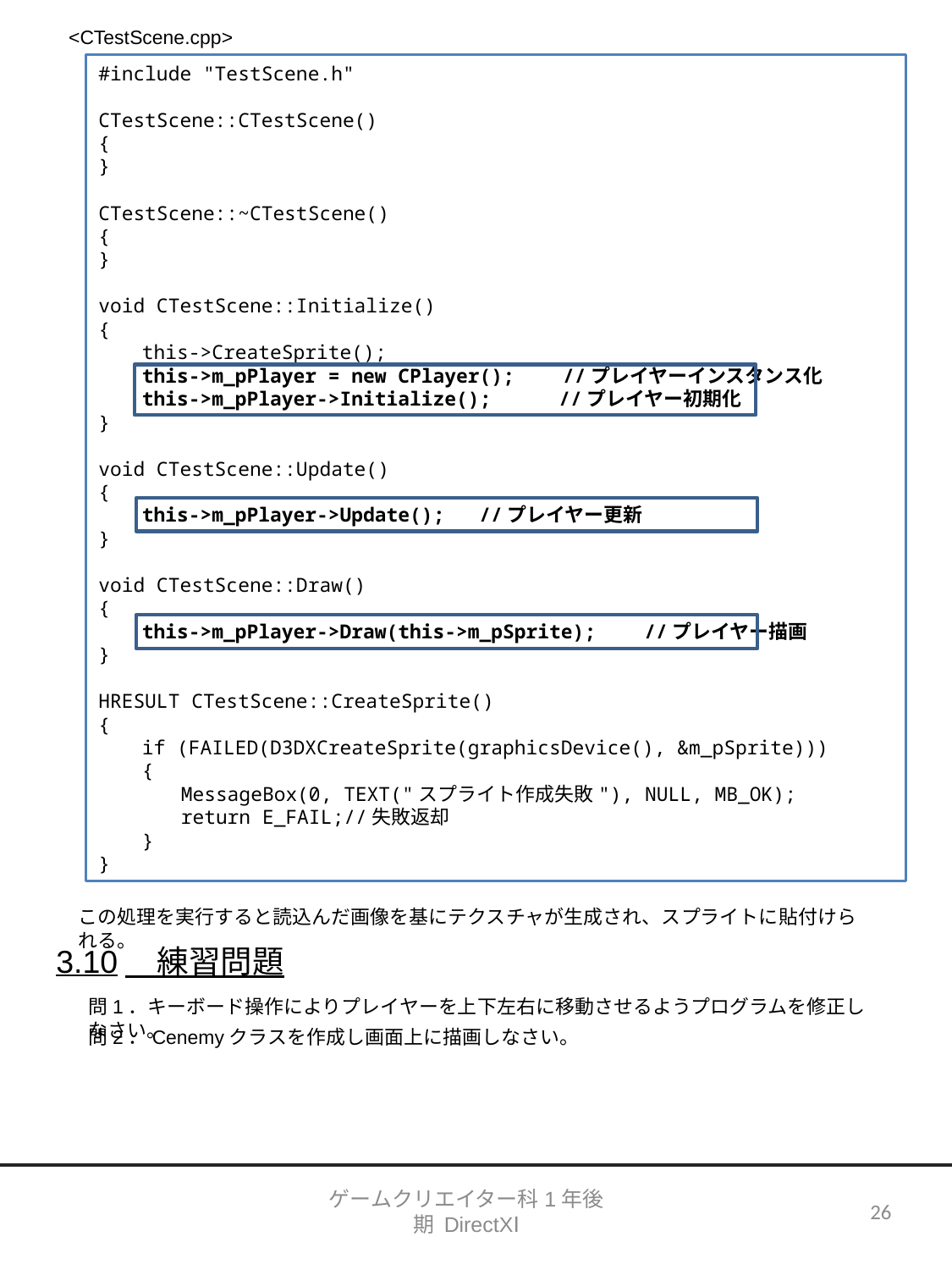

<CTestScene.cpp>
#include "TestScene.h"

CTestScene::CTestScene()
{
}

CTestScene::~CTestScene()
{
}

void CTestScene::Initialize()
{
　　this->CreateSprite();
　　this->m_pPlayer = new CPlayer();　　//プレイヤーインスタンス化
　　this->m_pPlayer->Initialize();　　　//プレイヤー初期化
}

void CTestScene::Update()
{
　　this->m_pPlayer->Update();	//プレイヤー更新
}

void CTestScene::Draw()
{
　　this->m_pPlayer->Draw(this->m_pSprite);　　//プレイヤー描画
}

HRESULT CTestScene::CreateSprite()
{
　　if (FAILED(D3DXCreateSprite(graphicsDevice(), &m_pSprite)))
　　{
　　　　MessageBox(0, TEXT("スプライト作成失敗"), NULL, MB_OK);
　　　　return E_FAIL;//失敗返却
　　}
}

この処理を実行すると読込んだ画像を基にテクスチャが生成され、スプライトに貼付けられる。
3.10　練習問題
問1．キーボード操作によりプレイヤーを上下左右に移動させるようプログラムを修正しなさい。
問2．Cenemyクラスを作成し画面上に描画しなさい。
ゲームクリエイター科1年後期 DirectXⅠ
26